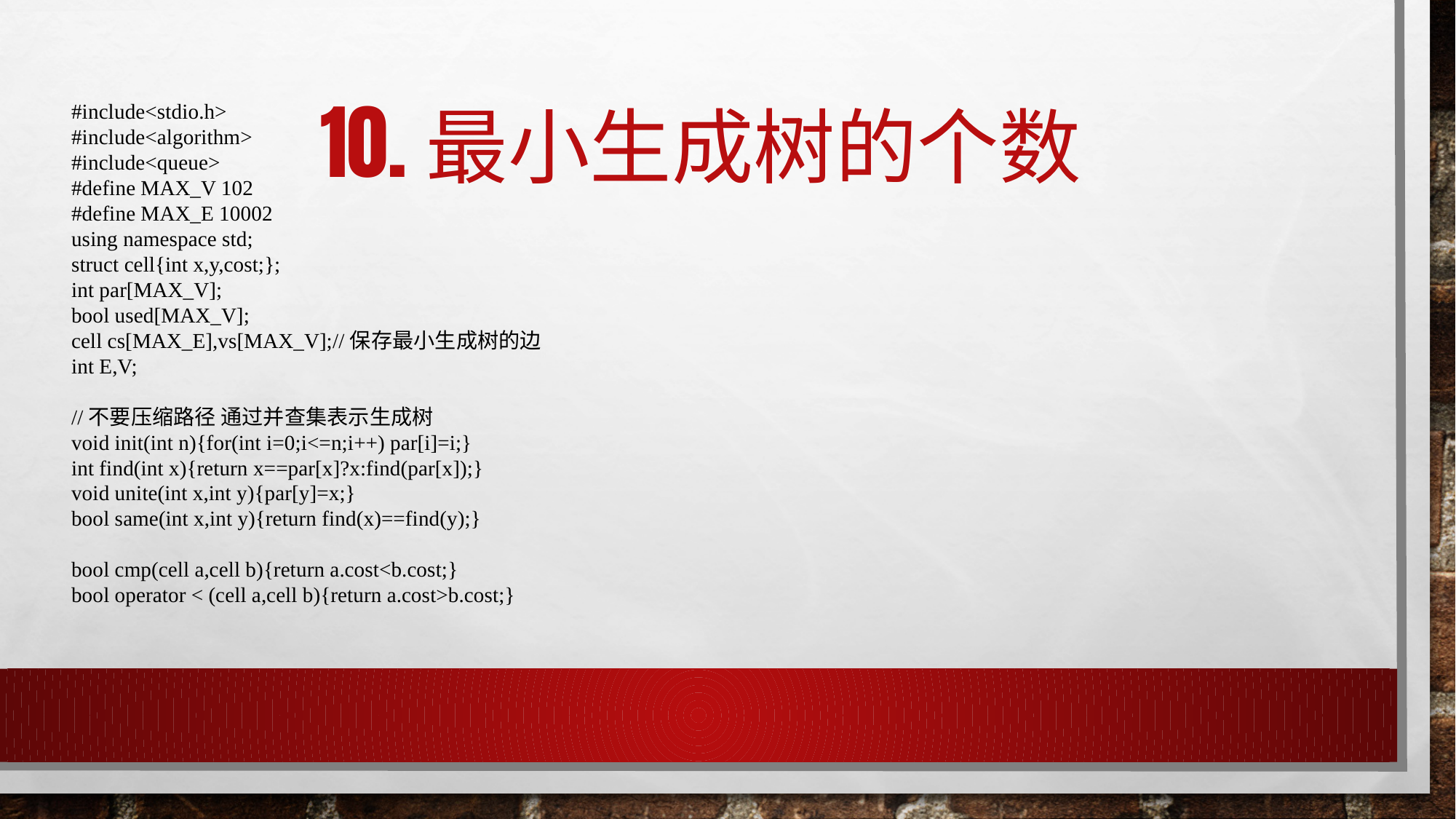

# 10.最小生成树的个数
#include<stdio.h>
#include<algorithm>
#include<queue>
#define MAX_V 102
#define MAX_E 10002
using namespace std;
struct cell{int x,y,cost;};
int par[MAX_V];
bool used[MAX_V];
cell cs[MAX_E],vs[MAX_V];//保存最小生成树的边
int E,V;

//不要压缩路径 通过并查集表示生成树
void init(int n){for(int i=0;i<=n;i++) par[i]=i;}
int find(int x){return x==par[x]?x:find(par[x]);}
void unite(int x,int y){par[y]=x;}
bool same(int x,int y){return find(x)==find(y);}

bool cmp(cell a,cell b){return a.cost<b.cost;}
bool operator < (cell a,cell b){return a.cost>b.cost;}